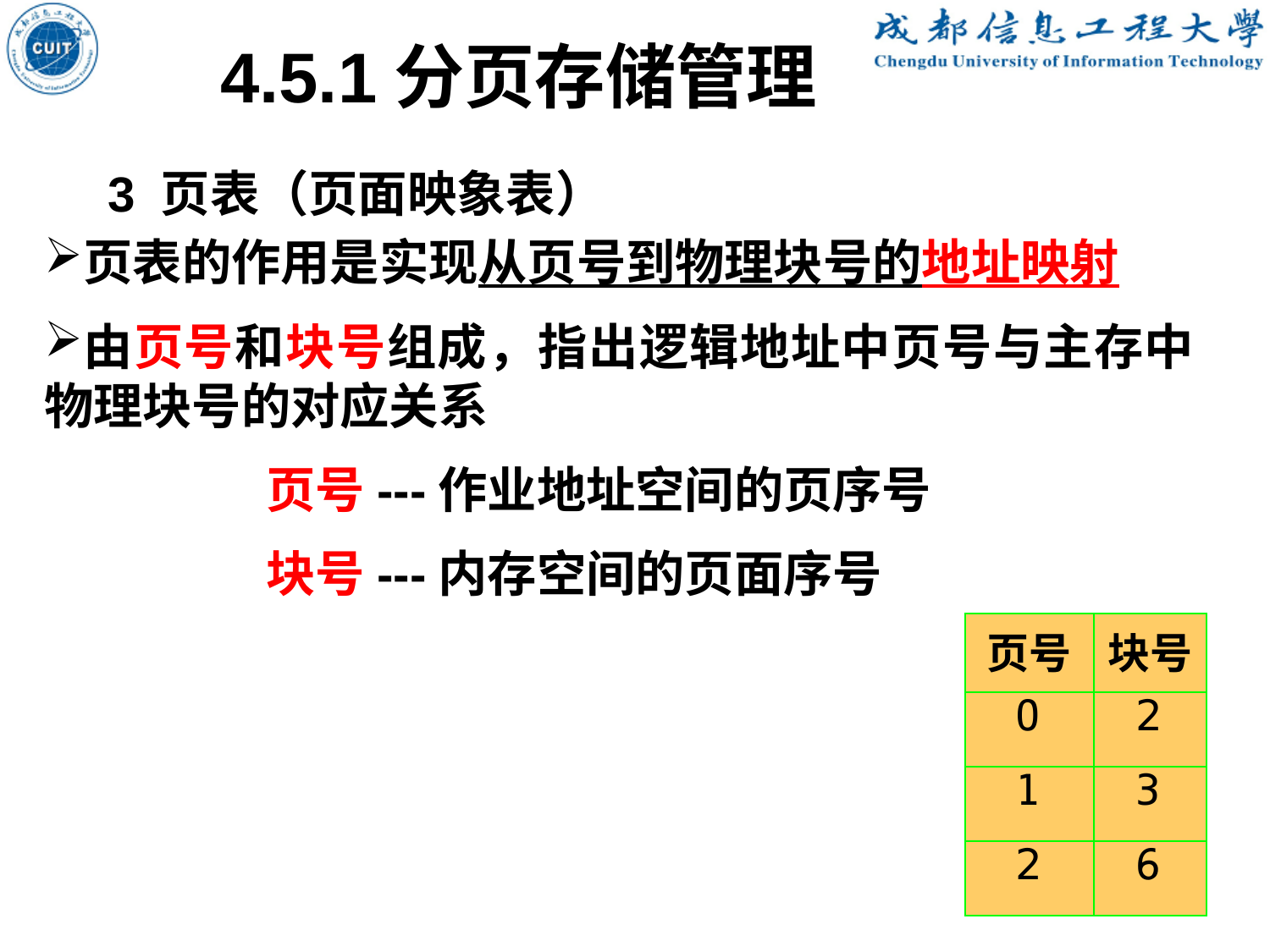

4.5.1分页存储管理
3 页表（页面映象表）
页表的作用是实现从页号到物理块号的地址映射
由页号和块号组成，指出逻辑地址中页号与主存中物理块号的对应关系
 		页号---作业地址空间的页序号
 		块号---内存空间的页面序号
| 页号 | 块号 |
| --- | --- |
| 0 | 2 |
| 1 | 3 |
| 2 | 6 |